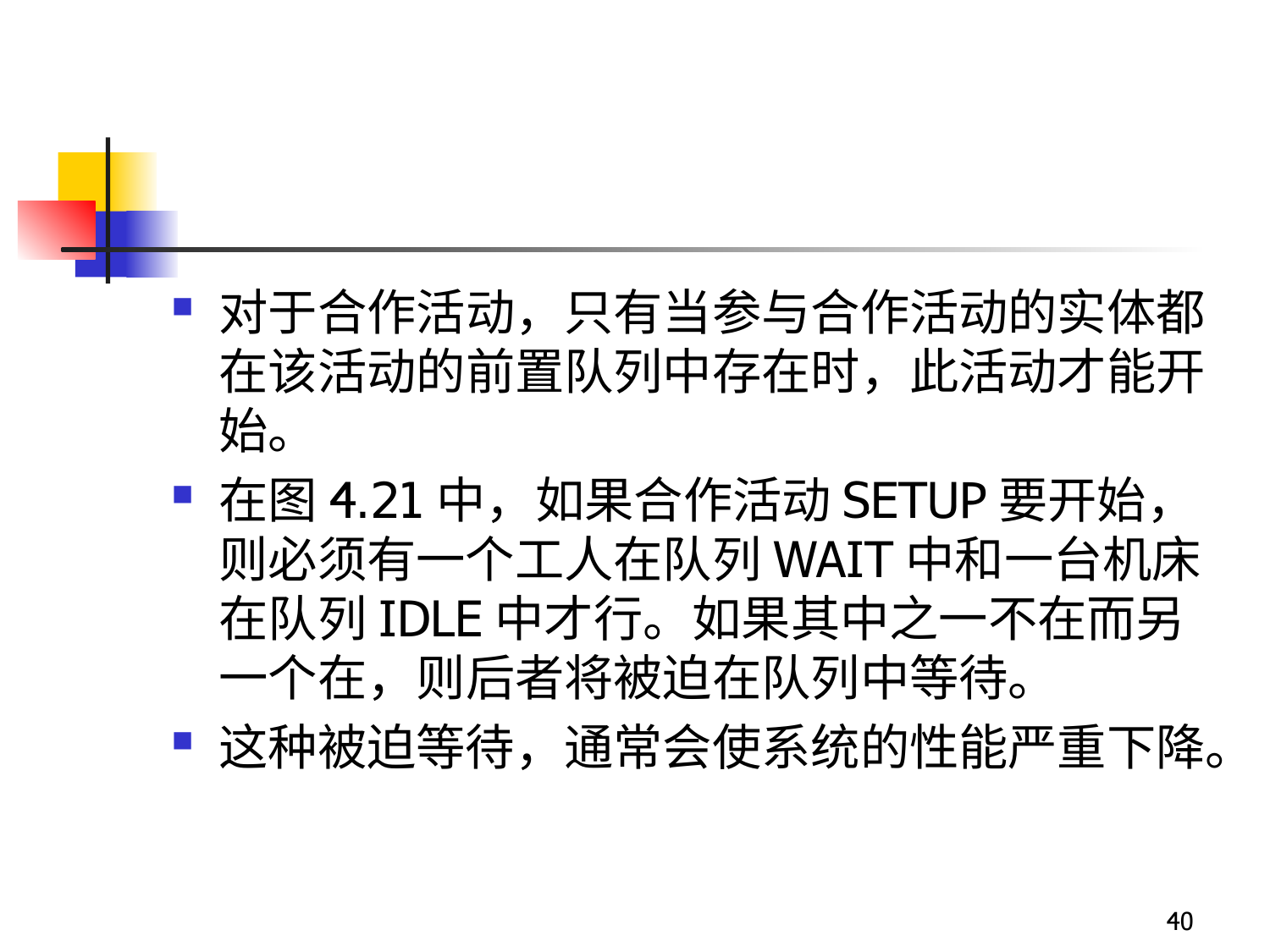

#
对于合作活动，只有当参与合作活动的实体都在该活动的前置队列中存在时，此活动才能开始。
在图4.21中，如果合作活动SETUP要开始，则必须有一个工人在队列WAIT中和一台机床在队列IDLE中才行。如果其中之一不在而另一个在，则后者将被迫在队列中等待。
这种被迫等待，通常会使系统的性能严重下降。
40